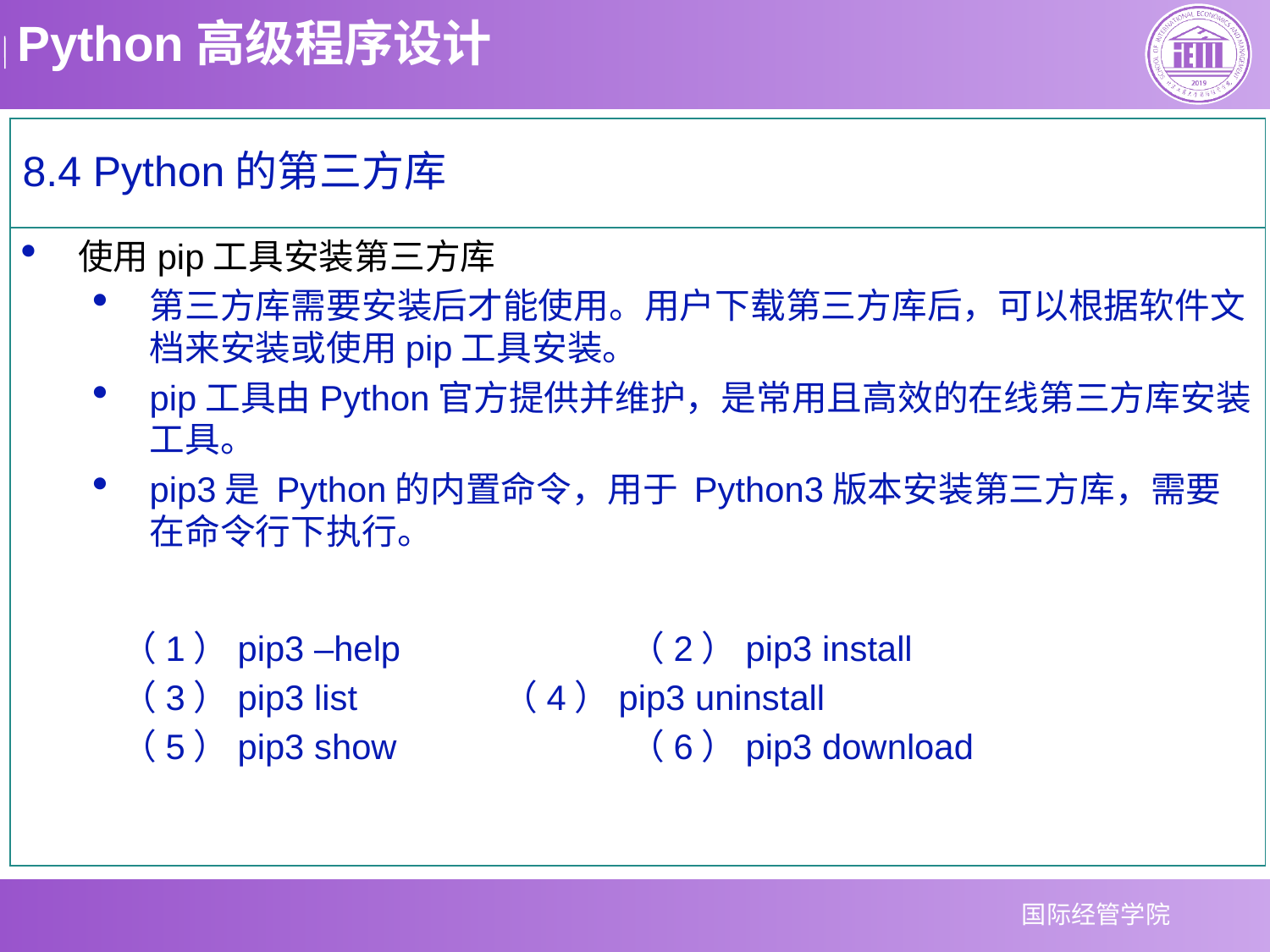

8.4 Python的第三方库
使用pip工具安装第三方库
第三方库需要安装后才能使用。用户下载第三方库后，可以根据软件文档来安装或使用pip工具安装。
pip工具由Python官方提供并维护，是常用且高效的在线第三方库安装工具。
pip3是 Python的内置命令，用于 Python3版本安装第三方库，需要在命令行下执行。

（1）pip3 –help		（2）pip3 install
（3）pip3 list		（4）pip3 uninstall
（5）pip3 show		（6）pip3 download